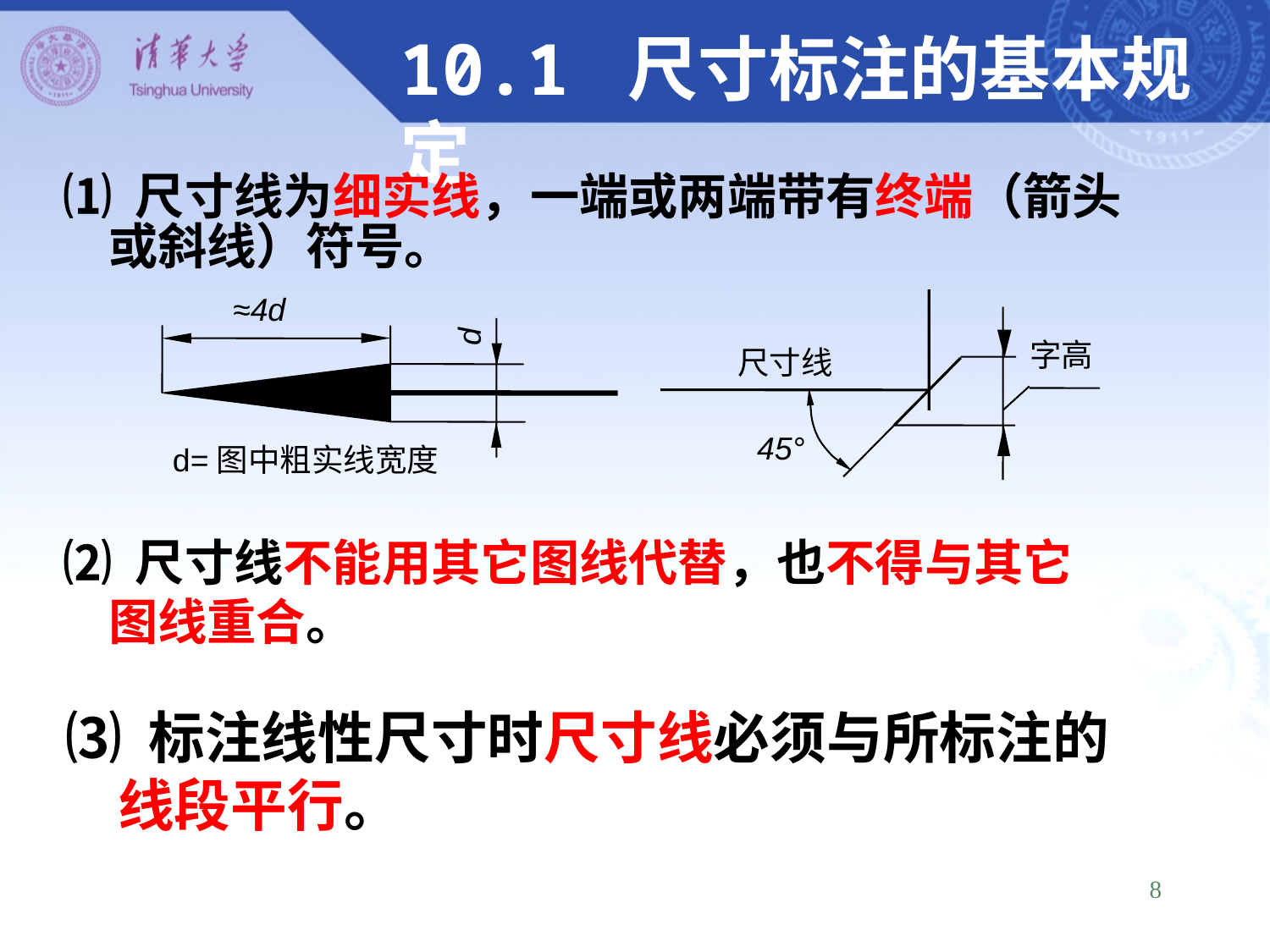

10.1 尺寸标注的基本规定
⑴ 尺寸线为细实线，一端或两端带有终端（箭头
   或斜线）符号。

≈4d
d

d=图中粗实线宽度

尺寸线

字高

45°

⑵ 尺寸线不能用其它图线代替，也不得与其它
   图线重合。
⑶ 标注线性尺寸时尺寸线必须与所标注的
   线段平行。
8